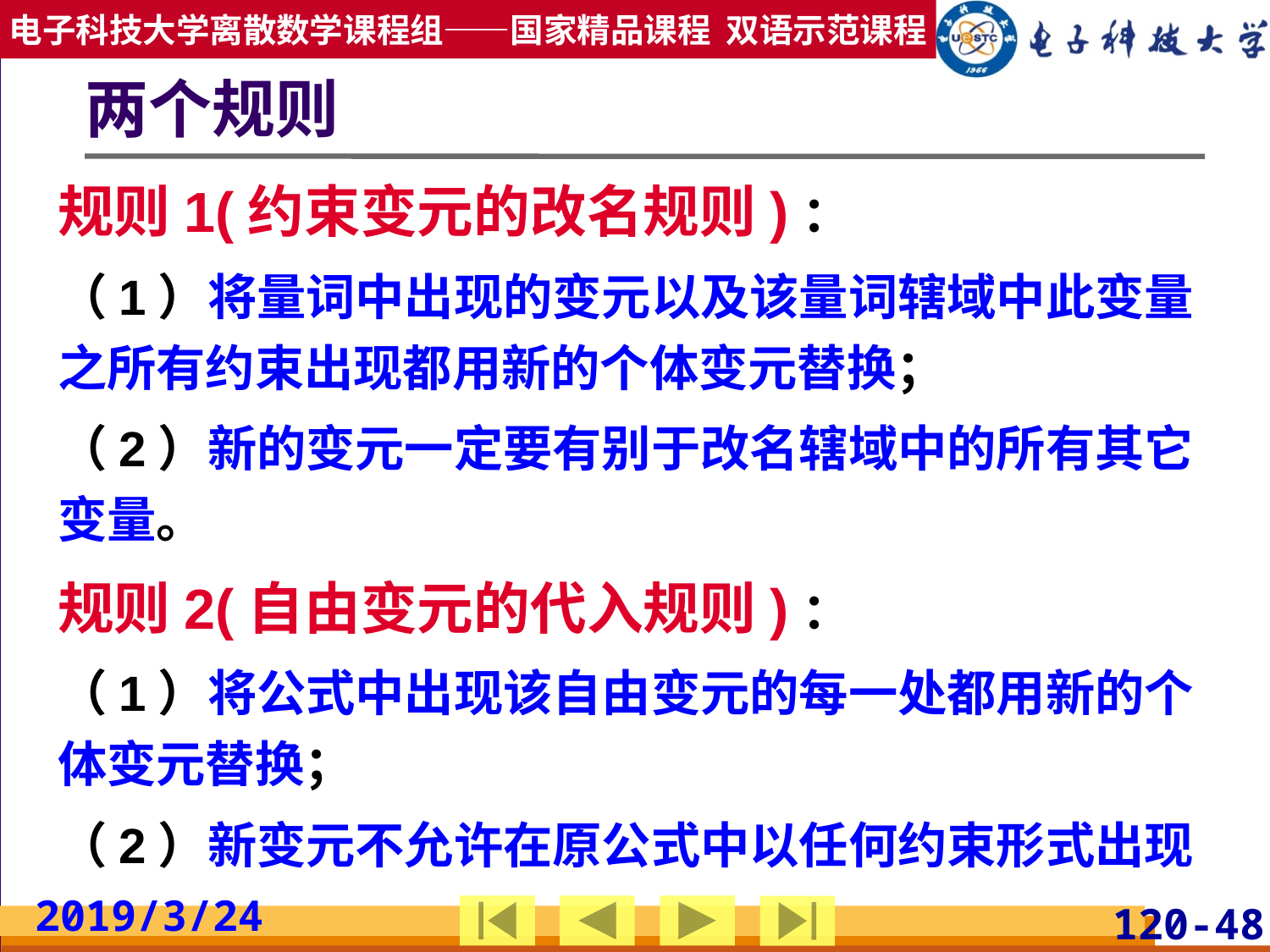

# 两个规则
规则1(约束变元的改名规则)：
（1）将量词中出现的变元以及该量词辖域中此变量之所有约束出现都用新的个体变元替换；
（2）新的变元一定要有别于改名辖域中的所有其它变量。
规则2(自由变元的代入规则)：
（1）将公式中出现该自由变元的每一处都用新的个体变元替换；
（2）新变元不允许在原公式中以任何约束形式出现
2019/3/24